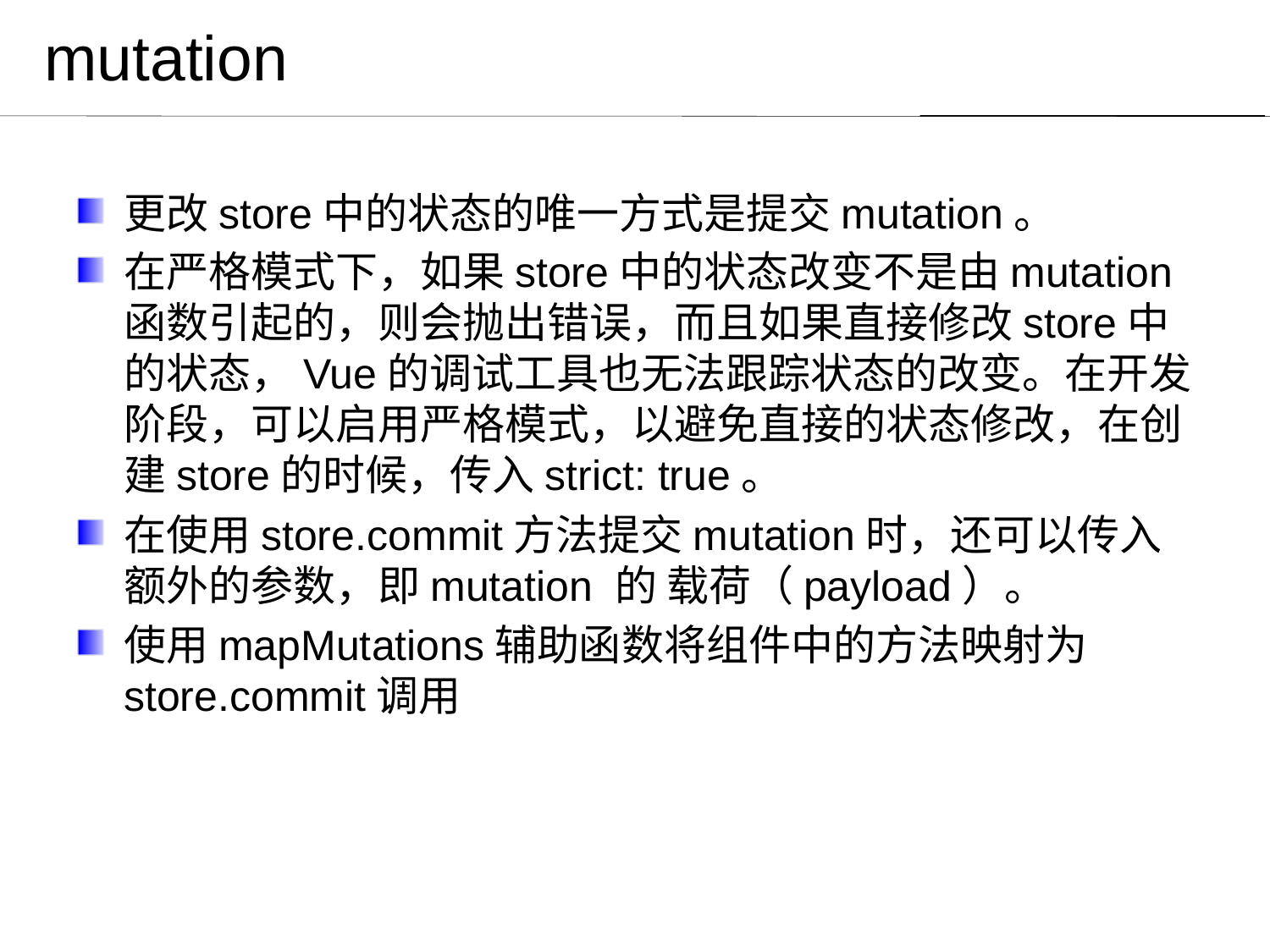

# mutation
更改store中的状态的唯一方式是提交mutation。
在严格模式下，如果store中的状态改变不是由mutation函数引起的，则会抛出错误，而且如果直接修改store中的状态，Vue的调试工具也无法跟踪状态的改变。在开发阶段，可以启用严格模式，以避免直接的状态修改，在创建store的时候，传入strict: true。
在使用store.commit方法提交mutation时，还可以传入额外的参数，即mutation 的 载荷（payload）。
使用mapMutations辅助函数将组件中的方法映射为store.commit调用